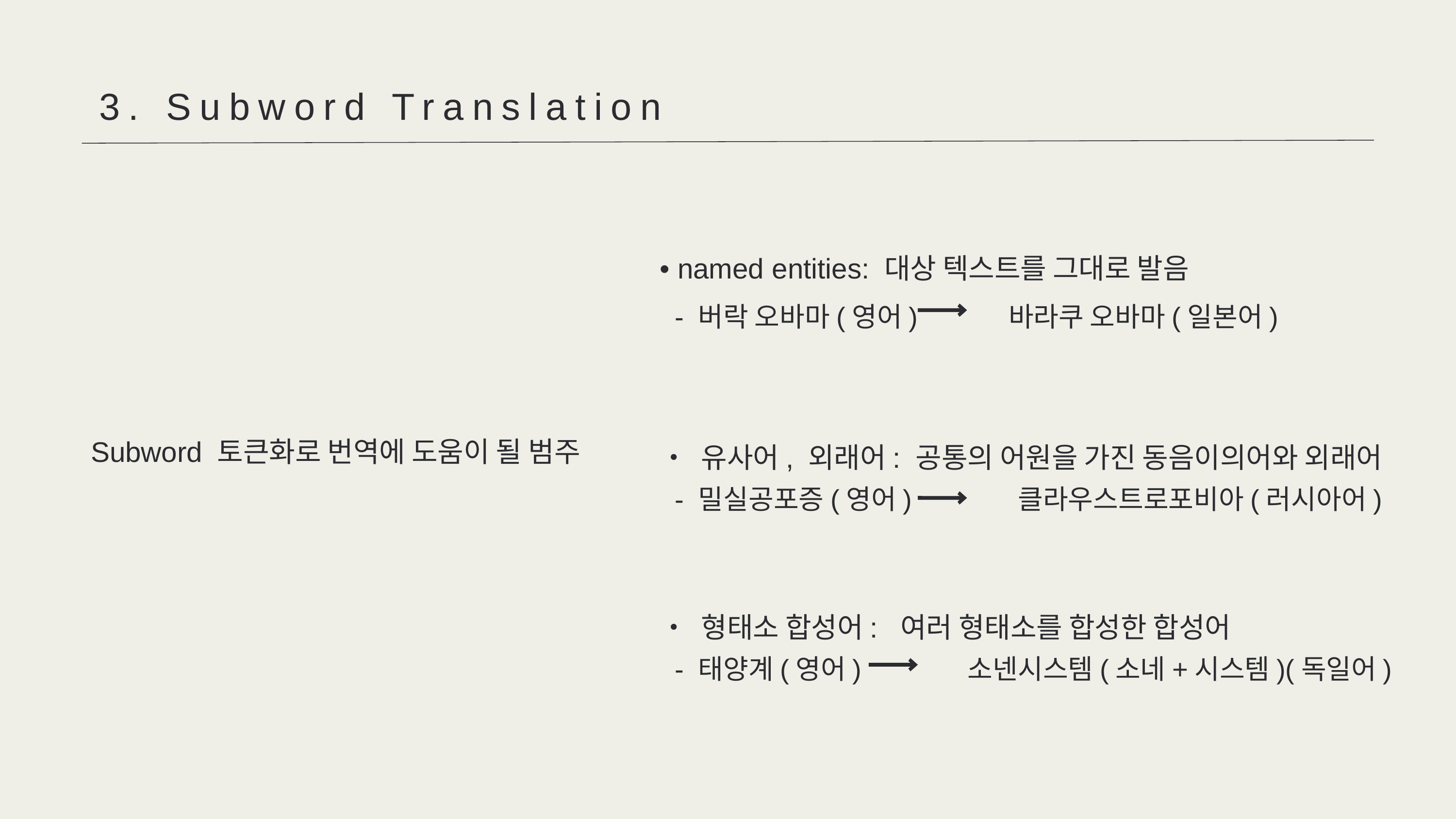

3. Subword Translation

• named entities: 대상 텍스트를 그대로 발음
  - 버락 오바마(영어)           바라쿠 오바마(일본어)

• 유사어, 외래어: 공통의 어원을 가진 동음이의어와 외래어
  - 밀실공포증(영어)             클라우스트로포비아(러시아어)

• 형태소 합성어:  여러 형태소를 합성한 합성어
  - 태양계(영어)             소넨시스템(소네+시스템)(독일어)

Subword 토큰화로 번역에 도움이 될 범주